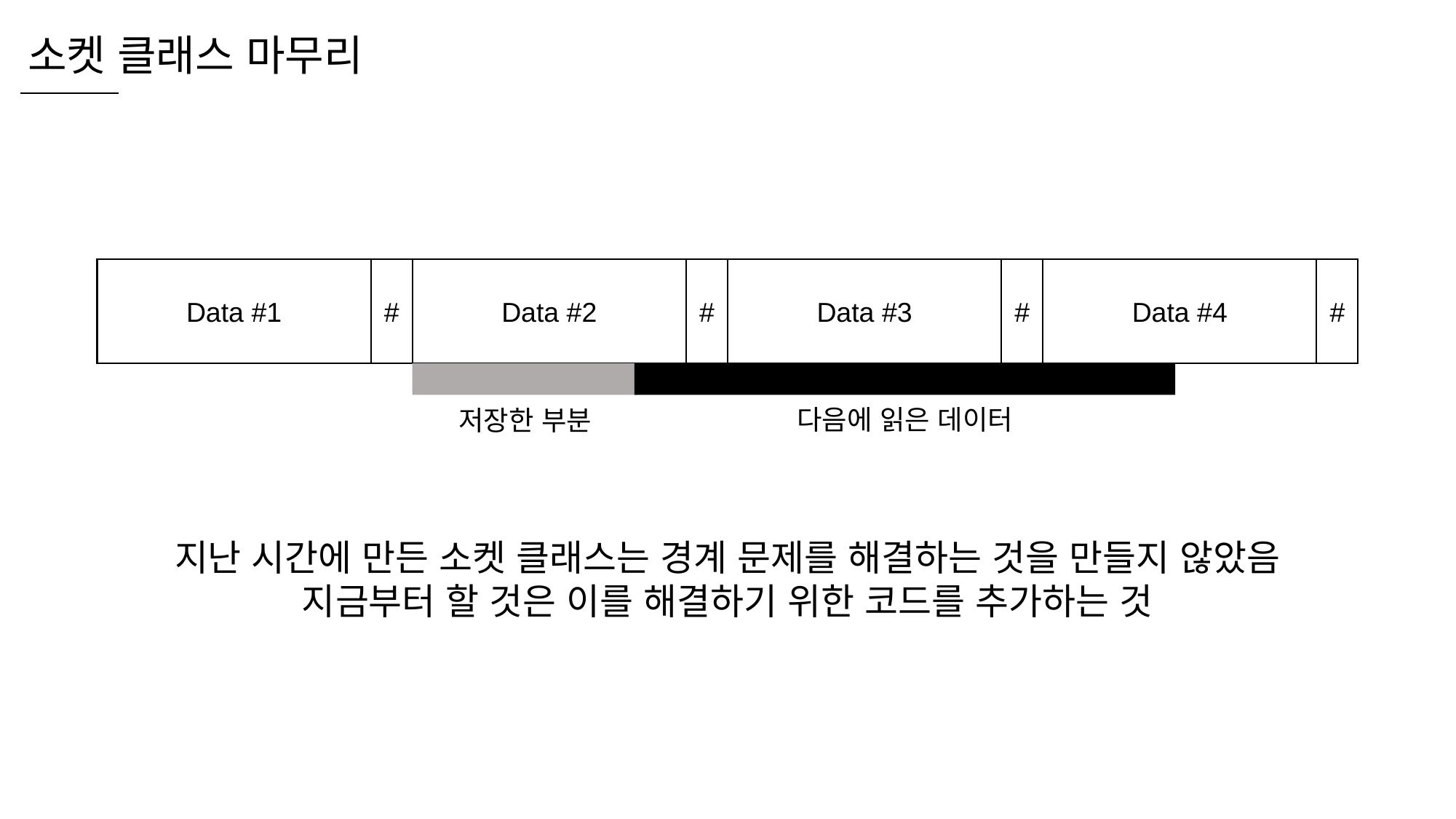

소켓 클래스 마무리
Data #1
#
Data #2
#
Data #3
#
Data #4
#

다음에 읽은 데이터
저장한 부분
지난 시간에 만든 소켓 클래스는 경계 문제를 해결하는 것을 만들지 않았음
지금부터 할 것은 이를 해결하기 위한 코드를 추가하는 것